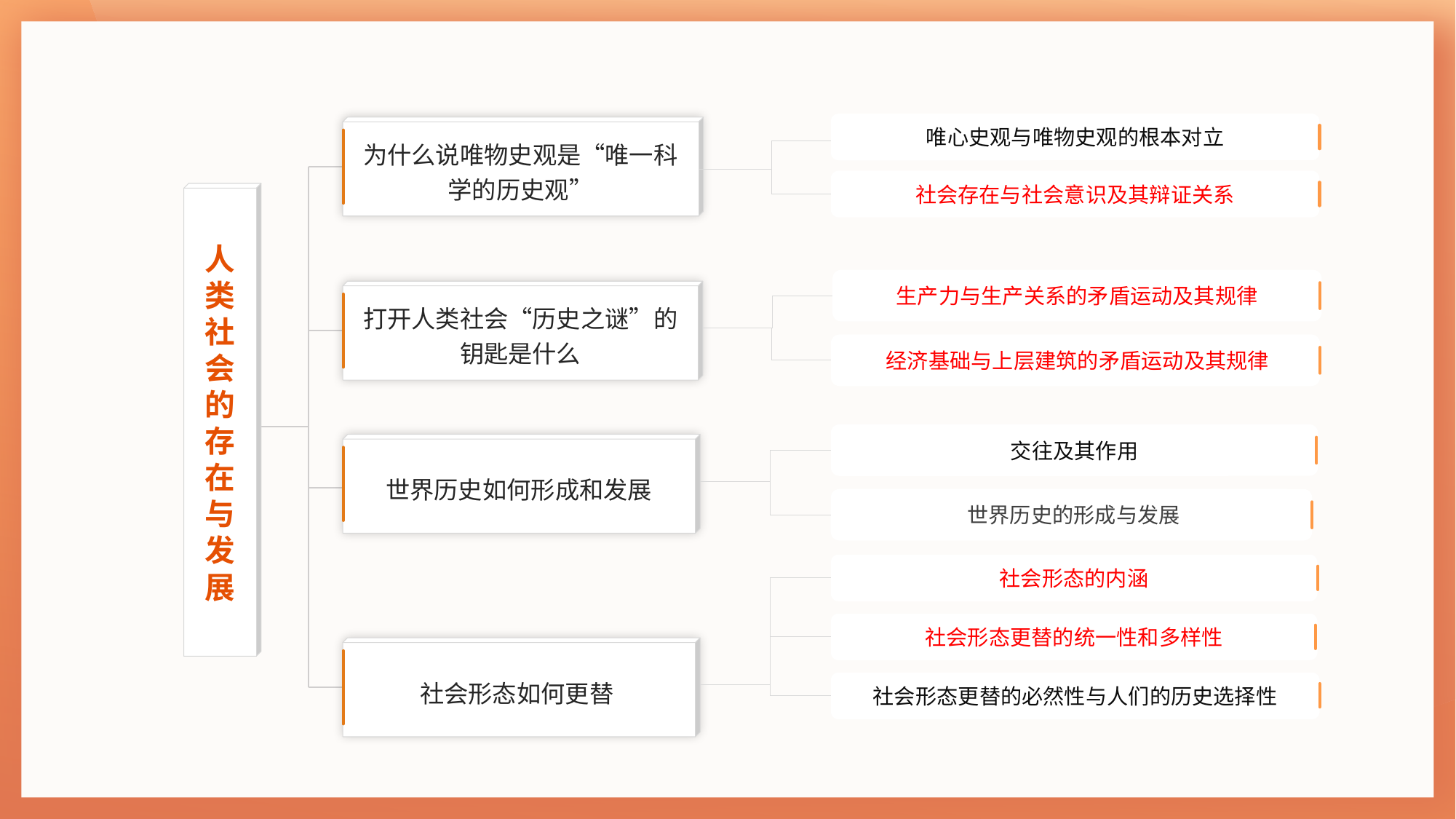

唯心史观与唯物史观的根本对立
为什么说唯物史观是“唯一科学的历史观”
社会存在与社会意识及其辩证关系
人类社会的存在与发展
生产力与生产关系的矛盾运动及其规律
经济基础与上层建筑的矛盾运动及其规律
打开人类社会“历史之谜”的钥匙是什么
交往及其作用
世界历史的形成与发展
世界历史如何形成和发展
社会形态的内涵
社会形态更替的统一性和多样性

社会形态如何更替
社会形态更替的必然性与人们的历史选择性